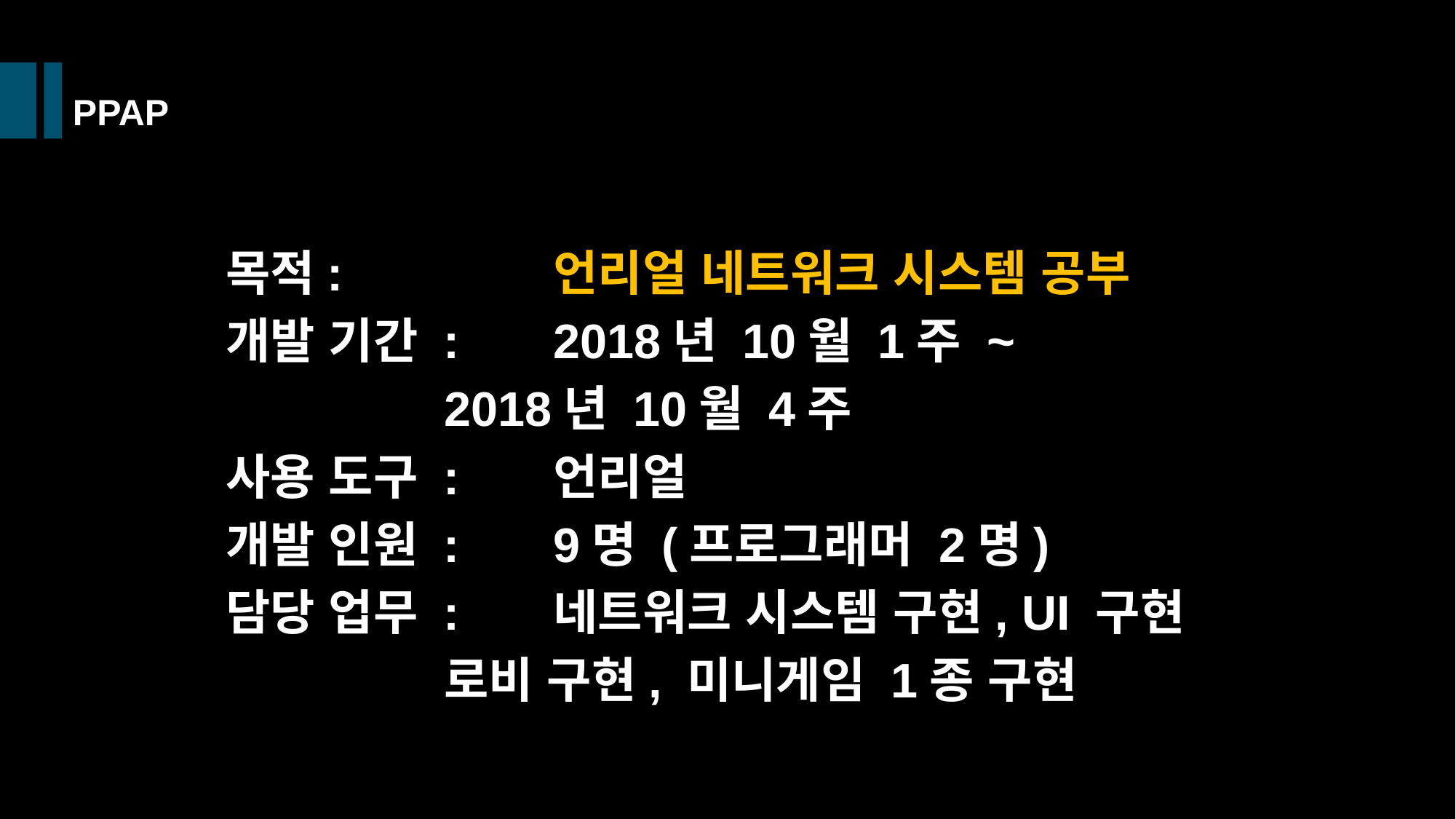

PPAP
목적:		언리얼 네트워크 시스템 공부
개발 기간 : 	2018년 10월 1주 ~
		2018년 10월 4주
사용 도구 : 	언리얼
개발 인원 : 	9명 (프로그래머 2명)
담당 업무 : 	네트워크 시스템 구현, UI 구현
		로비 구현, 미니게임 1종 구현